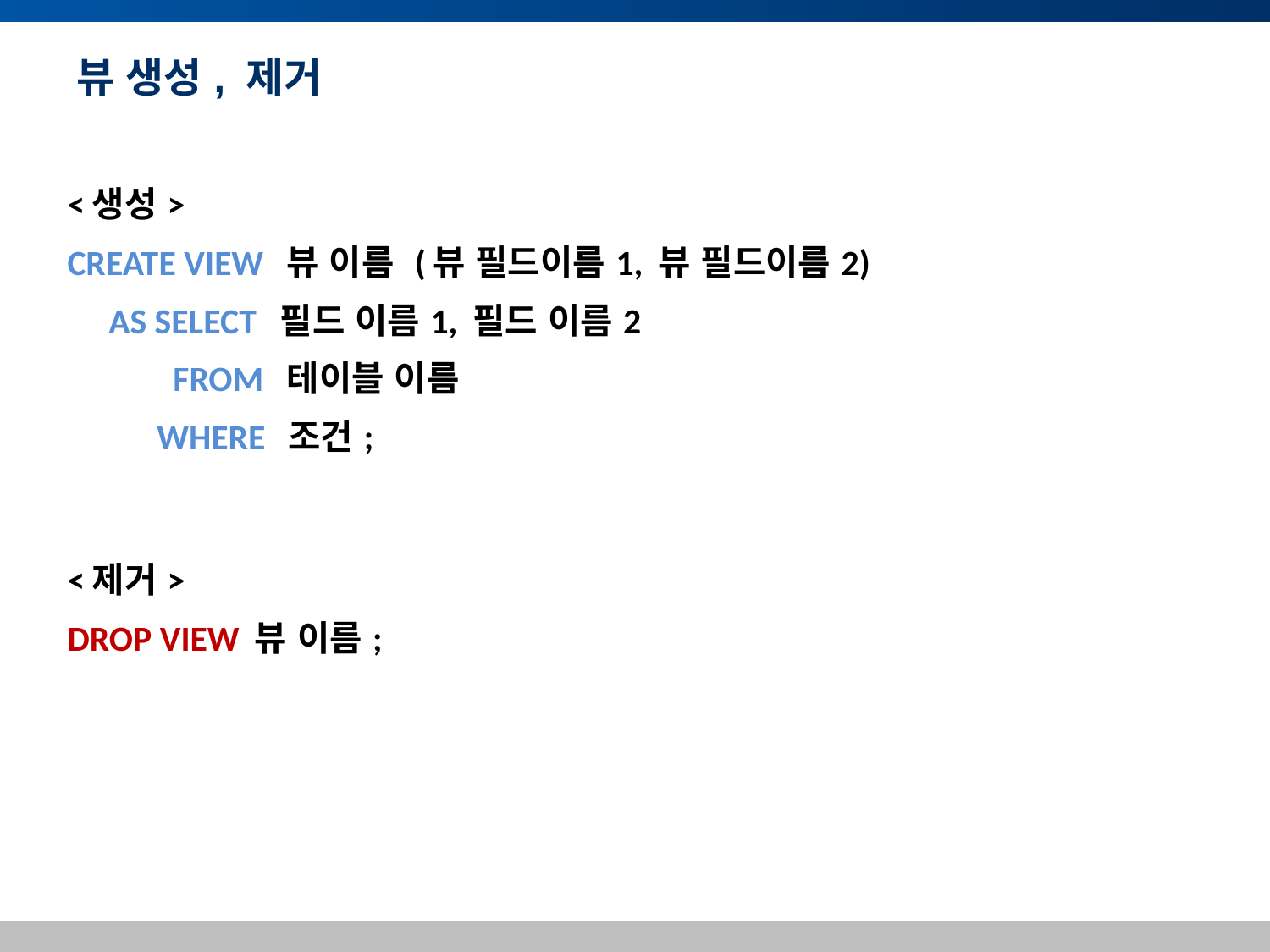

# 뷰 생성, 제거

<생성>
CREATE VIEW  뷰 이름 (뷰 필드이름1, 뷰 필드이름2)
	  AS SELECT  필드 이름1, 필드 이름2
  	          FROM  테이블 이름
	        WHERE  조건;

<제거>
DROP VIEW 뷰 이름;